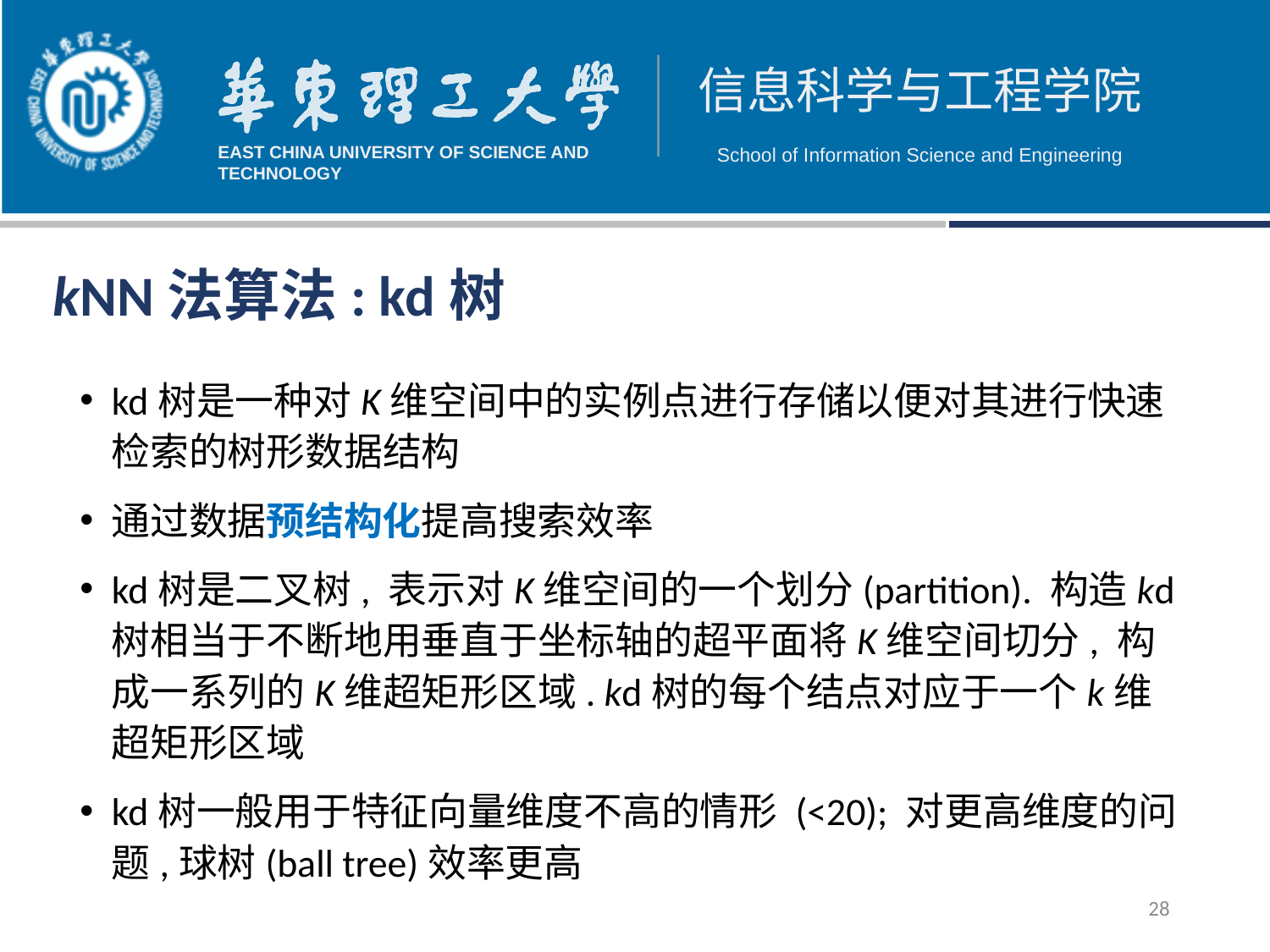

# kNN法算法: kd树
kd树是一种对K维空间中的实例点进行存储以便对其进行快速检索的树形数据结构
通过数据预结构化提高搜索效率
kd树是二叉树, 表示对K维空间的一个划分(partition). 构造kd树相当于不断地用垂直于坐标轴的超平面将K维空间切分, 构成一系列的K维超矩形区域. kd树的每个结点对应于一个k维超矩形区域
kd树一般用于特征向量维度不高的情形 (<20); 对更高维度的问题,球树(ball tree)效率更高
28